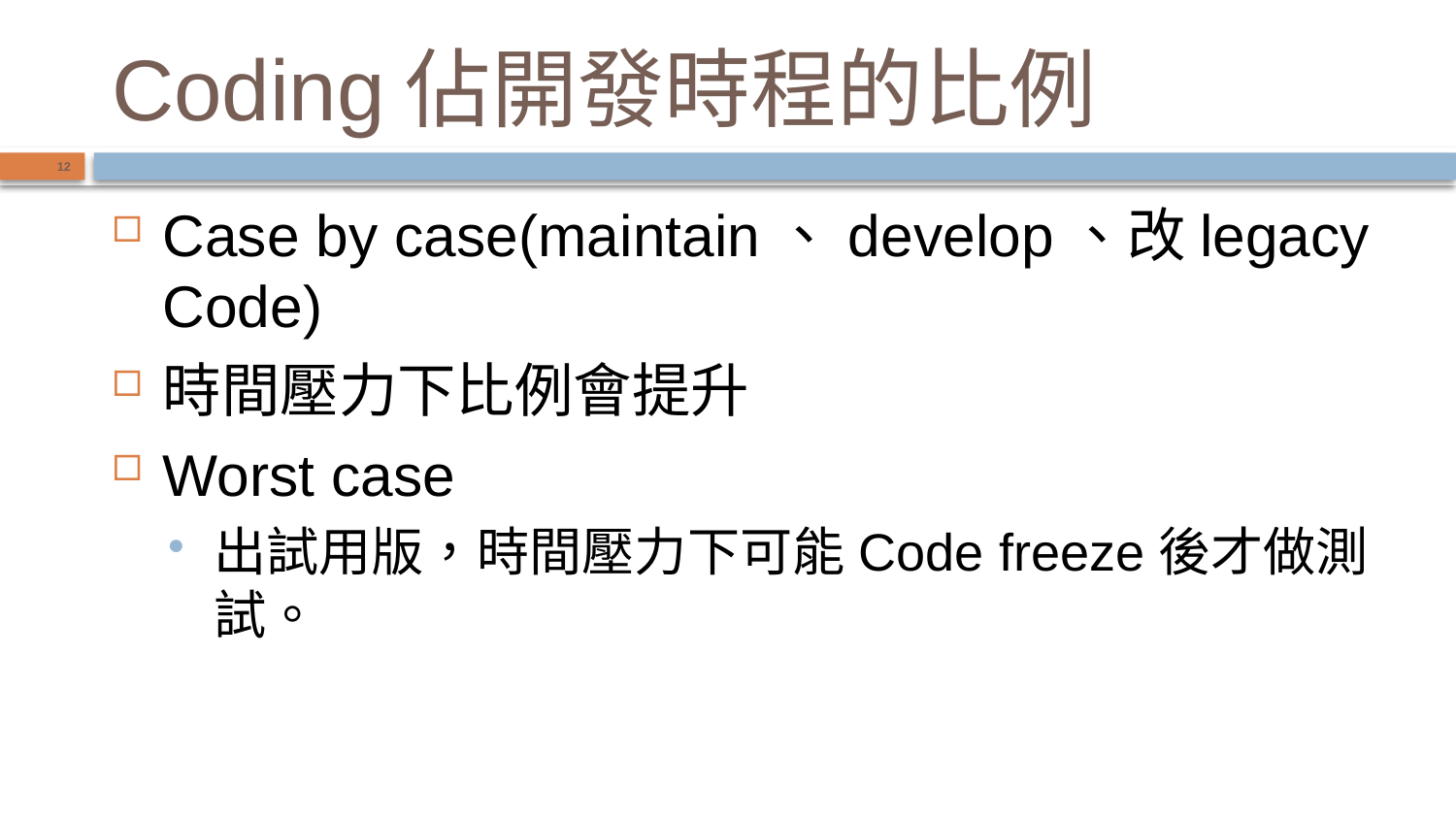

# Coding佔開發時程的比例
12
Case by case(maintain、develop、改legacy Code)
時間壓力下比例會提升
Worst case
出試用版，時間壓力下可能Code freeze後才做測試。